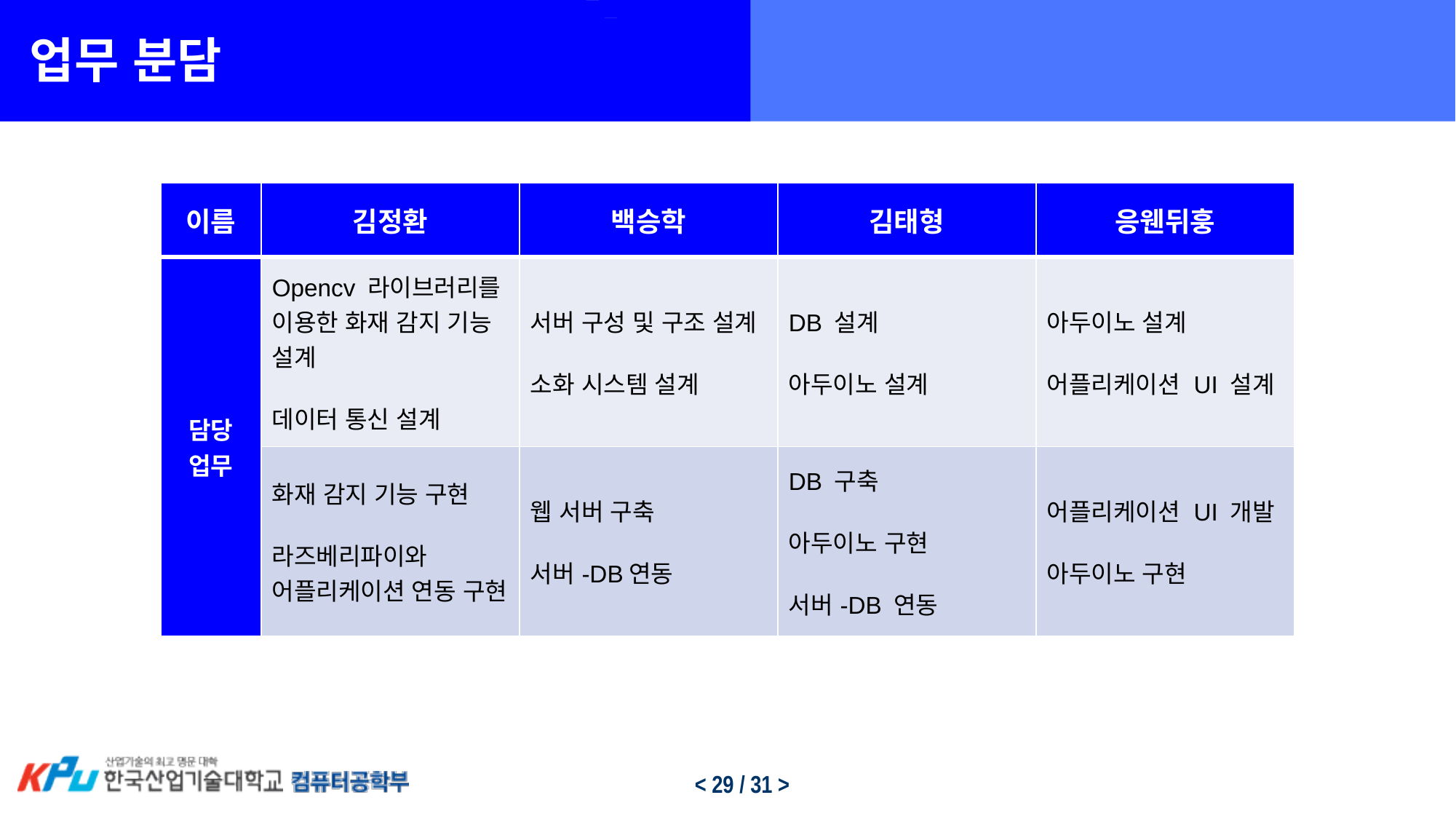

업무 분담
| 이름 | 김정환 | 백승학 | 김태형 | 응웬뒤훙 |
| --- | --- | --- | --- | --- |
| 담당 업무 | Opencv 라이브러리를 이용한 화재 감지 기능 설계 데이터 통신 설계 | 서버 구성 및 구조 설계 소화 시스템 설계 | DB 설계 아두이노 설계 | 아두이노 설계 어플리케이션 UI 설계 |
|  | 화재 감지 기능 구현 라즈베리파이와 어플리케이션 연동 구현 | 웹 서버 구축 서버-DB연동 | DB 구축 아두이노 구현 서버-DB 연동 | 어플리케이션 UI 개발 아두이노 구현 |